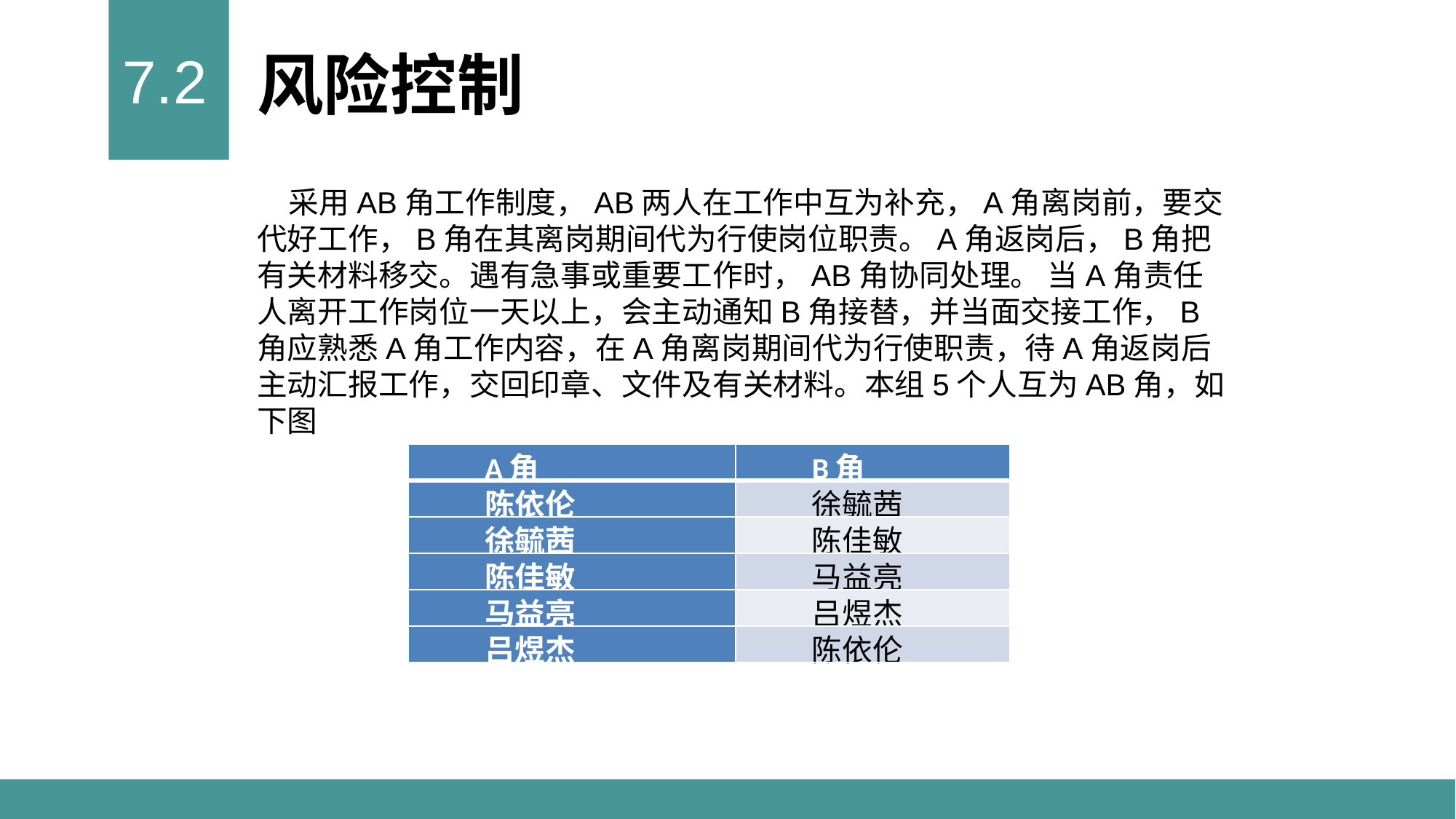

7.2
风险控制
采用AB角工作制度，AB两人在工作中互为补充，A角离岗前，要交代好工作，B角在其离岗期间代为行使岗位职责。A角返岗后，B角把有关材料移交。遇有急事或重要工作时，AB角协同处理。 当A角责任人离开工作岗位一天以上，会主动通知B角接替，并当面交接工作，B角应熟悉A角工作内容，在A角离岗期间代为行使职责，待A角返岗后主动汇报工作，交回印章、文件及有关材料。本组5个人互为AB角，如下图
| A角 | B角 |
| --- | --- |
| 陈依伦 | 徐毓茜 |
| 徐毓茜 | 陈佳敏 |
| 陈佳敏 | 马益亮 |
| 马益亮 | 吕煜杰 |
| 吕煜杰 | 陈依伦 |